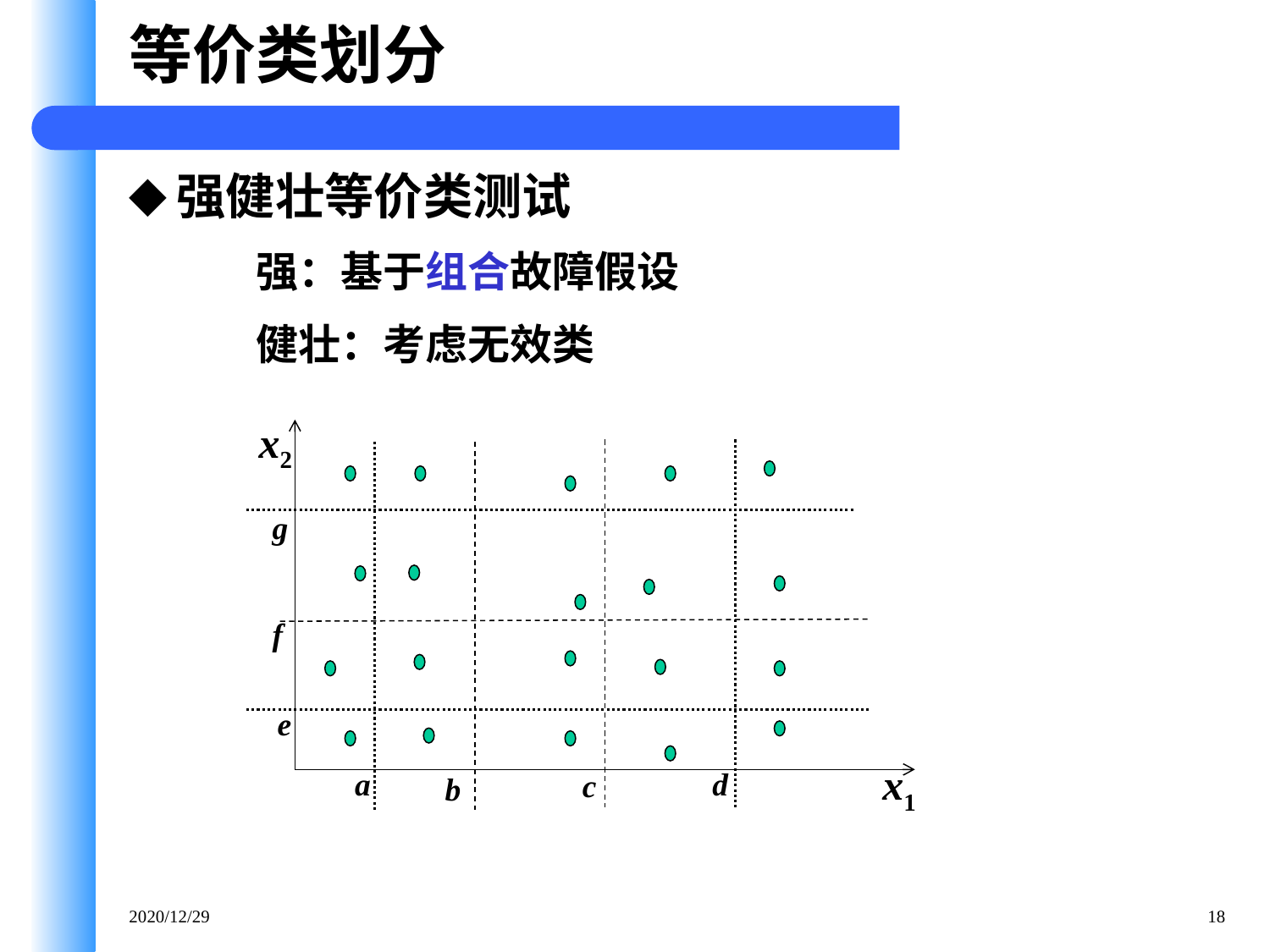

# 等价类划分
强健壮等价类测试
强：基于组合故障假设
健壮：考虑无效类
x2
g

f

e
x1
a
d
c
b

2020/12/29
18